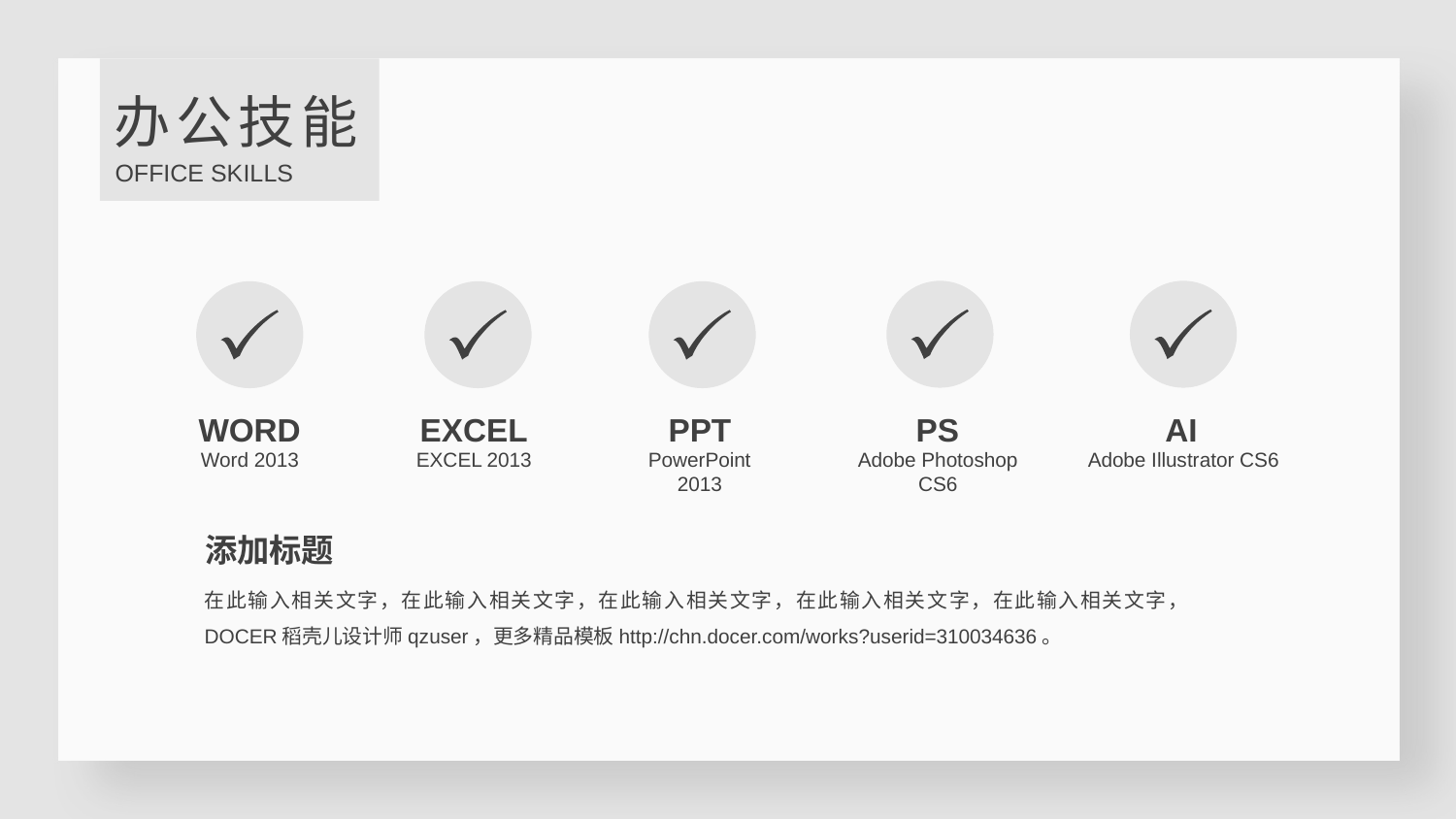

办公技能
OFFICE SKILLS

WORD
Word 2013
EXCEL
EXCEL 2013
PPT
PowerPoint 2013
PS
Adobe Photoshop CS6
AI
Adobe Illustrator CS6
添加标题
在此输入相关文字，在此输入相关文字，在此输入相关文字，在此输入相关文字，在此输入相关文字， DOCER稻壳儿设计师qzuser，更多精品模板http://chn.docer.com/works?userid=310034636。